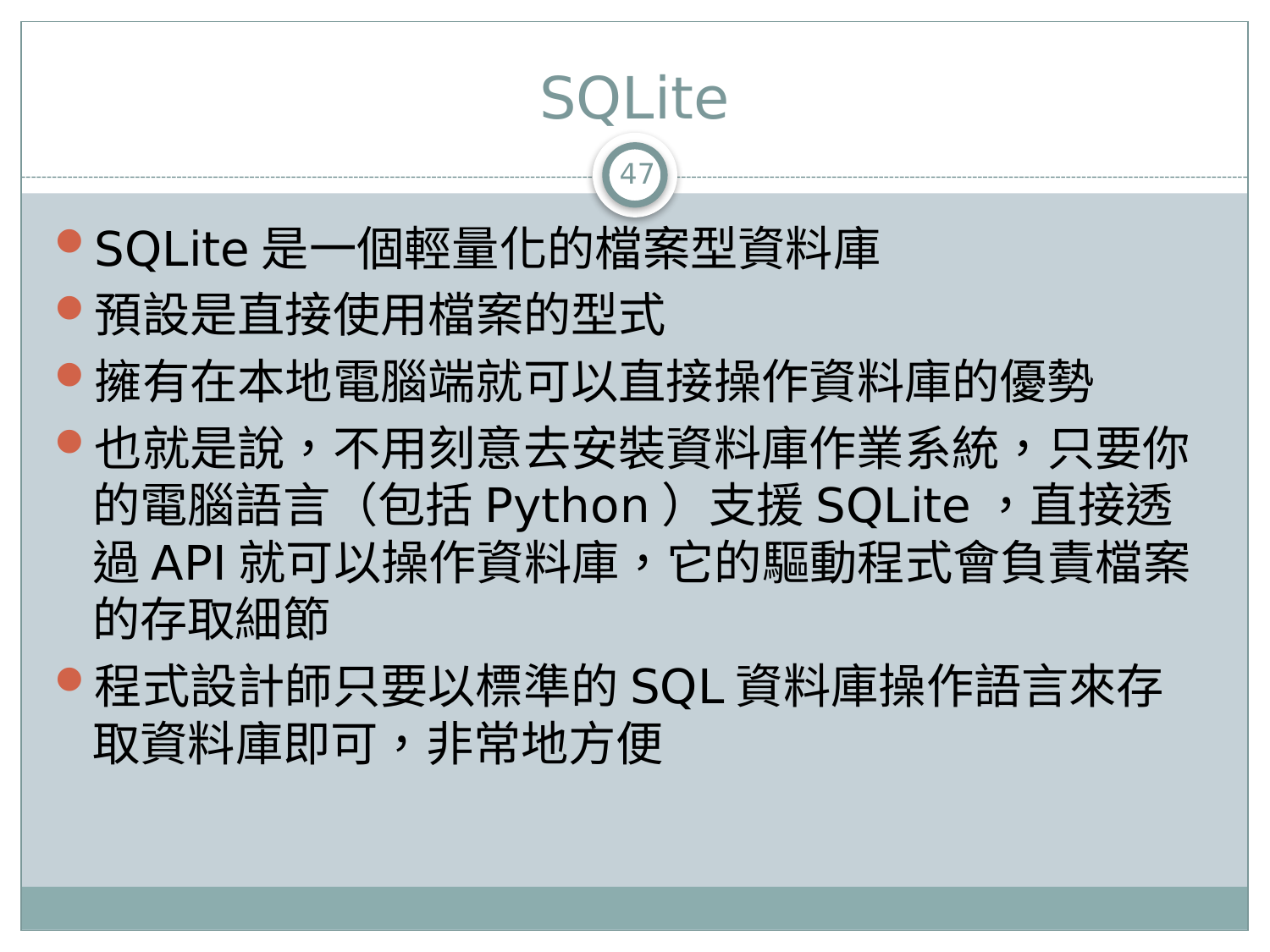

# SQLite
47
SQLite是一個輕量化的檔案型資料庫
預設是直接使用檔案的型式
擁有在本地電腦端就可以直接操作資料庫的優勢
也就是說，不用刻意去安裝資料庫作業系統，只要你的電腦語言（包括Python）支援SQLite，直接透過API就可以操作資料庫，它的驅動程式會負責檔案的存取細節
程式設計師只要以標準的SQL資料庫操作語言來存取資料庫即可，非常地方便